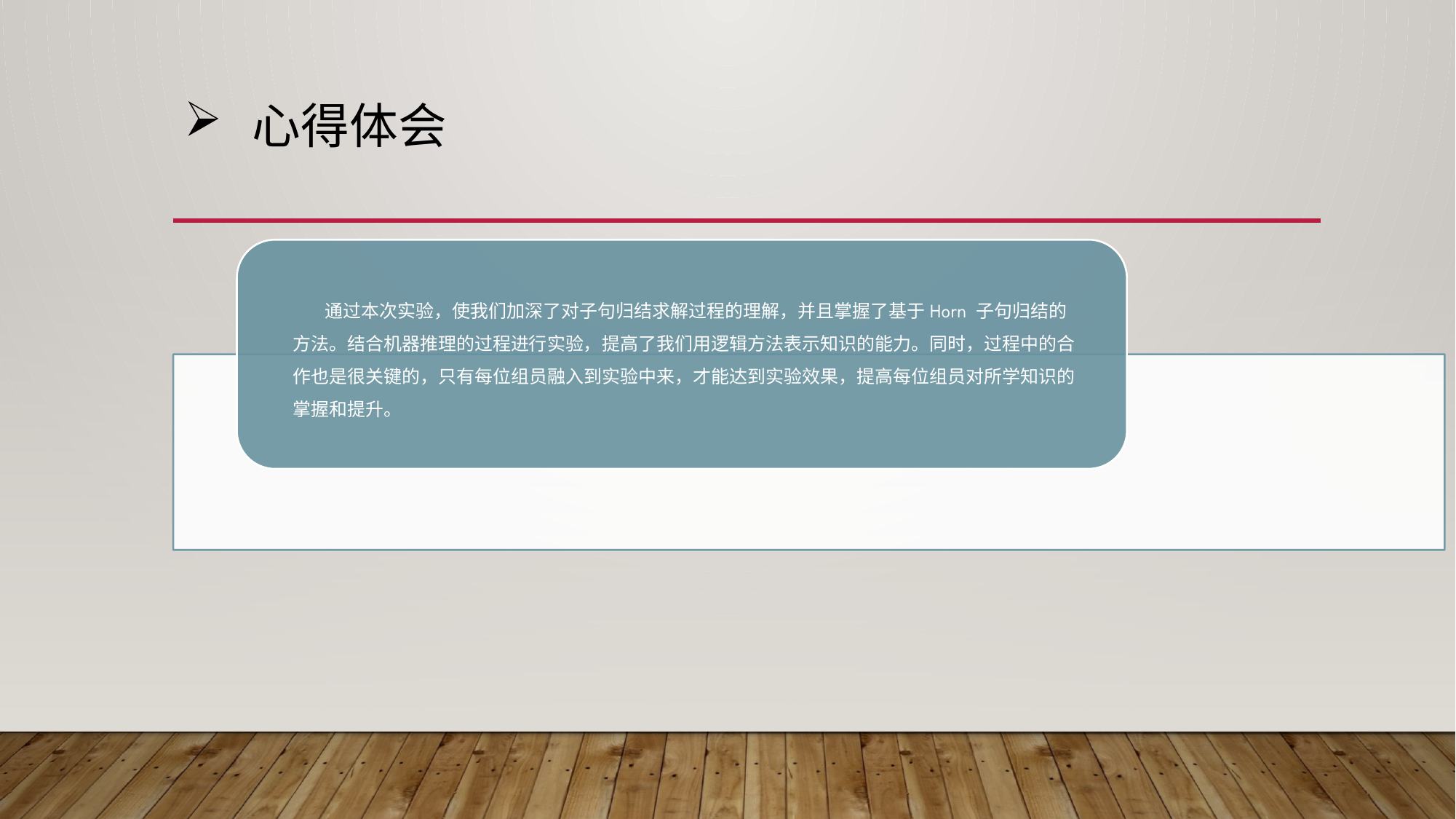

# 心得体会
       通过本次实验，使我们加深了对子句归结求解过程的理解，并且掌握了基于Horn 子句归结的方法。结合机器推理的过程进行实验，提高了我们用逻辑方法表示知识的能力。同时，过程中的合作也是很关键的，只有每位组员融入到实验中来，才能达到实验效果，提高每位组员对所学知识的掌握和提升。